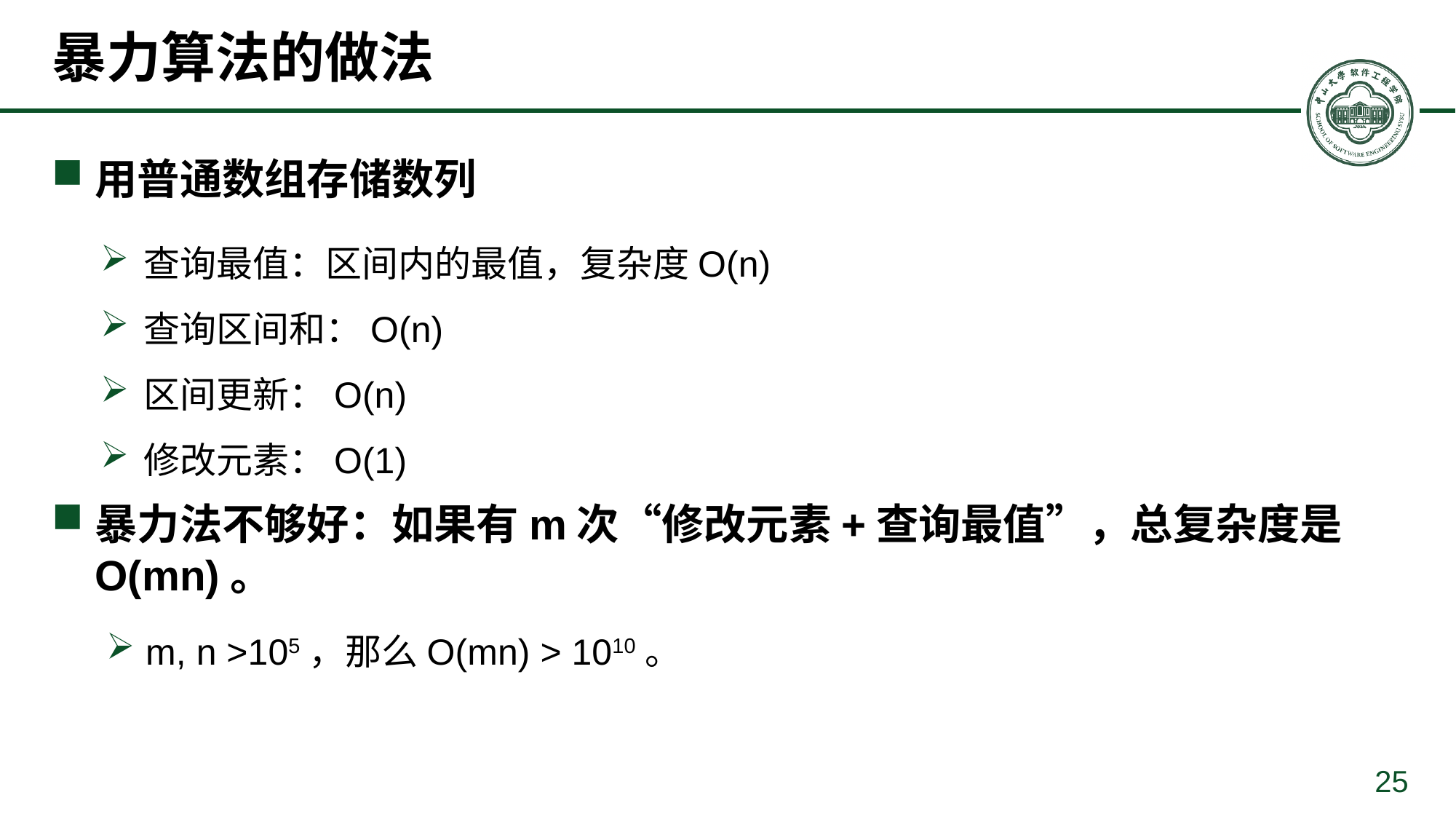

# 暴力算法的做法
用普通数组存储数列
查询最值：区间内的最值，复杂度O(n)
查询区间和：O(n)
区间更新：O(n)
修改元素：O(1)

暴力法不够好：如果有m次“修改元素+查询最值”，总复杂度是O(mn)。
 m, n >105，那么O(mn) > 1010。

25